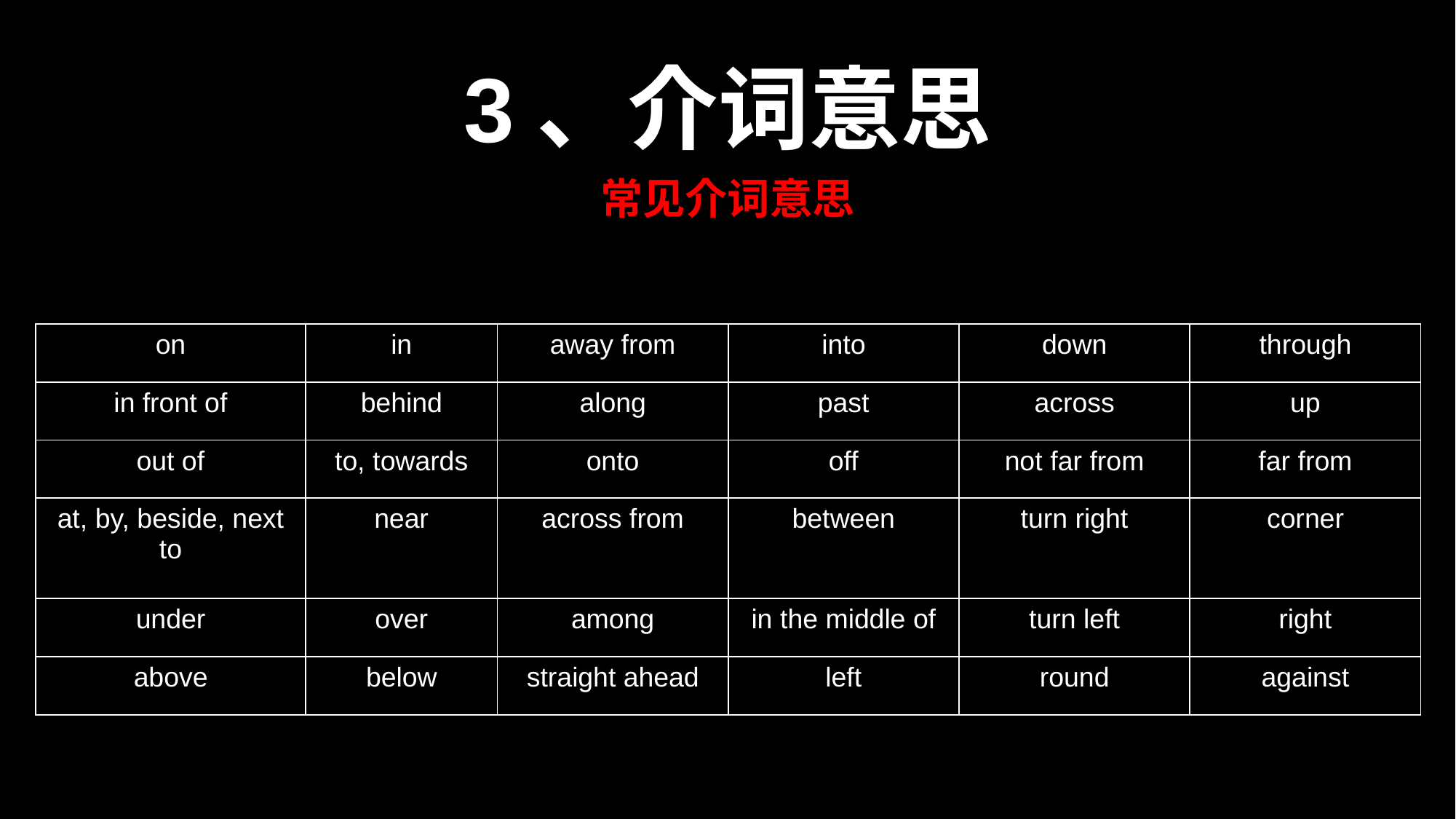

3、介词意思
常见介词意思
| on | in | away from | into | down | through |
| --- | --- | --- | --- | --- | --- |
| in front of | behind | along | past | across | up |
| out of | to, towards | onto | off | not far from | far from |
| at, by, beside, next to | near | across from | between | turn right | corner |
| under | over | among | in the middle of | turn left | right |
| above | below | straight ahead | left | round | against |